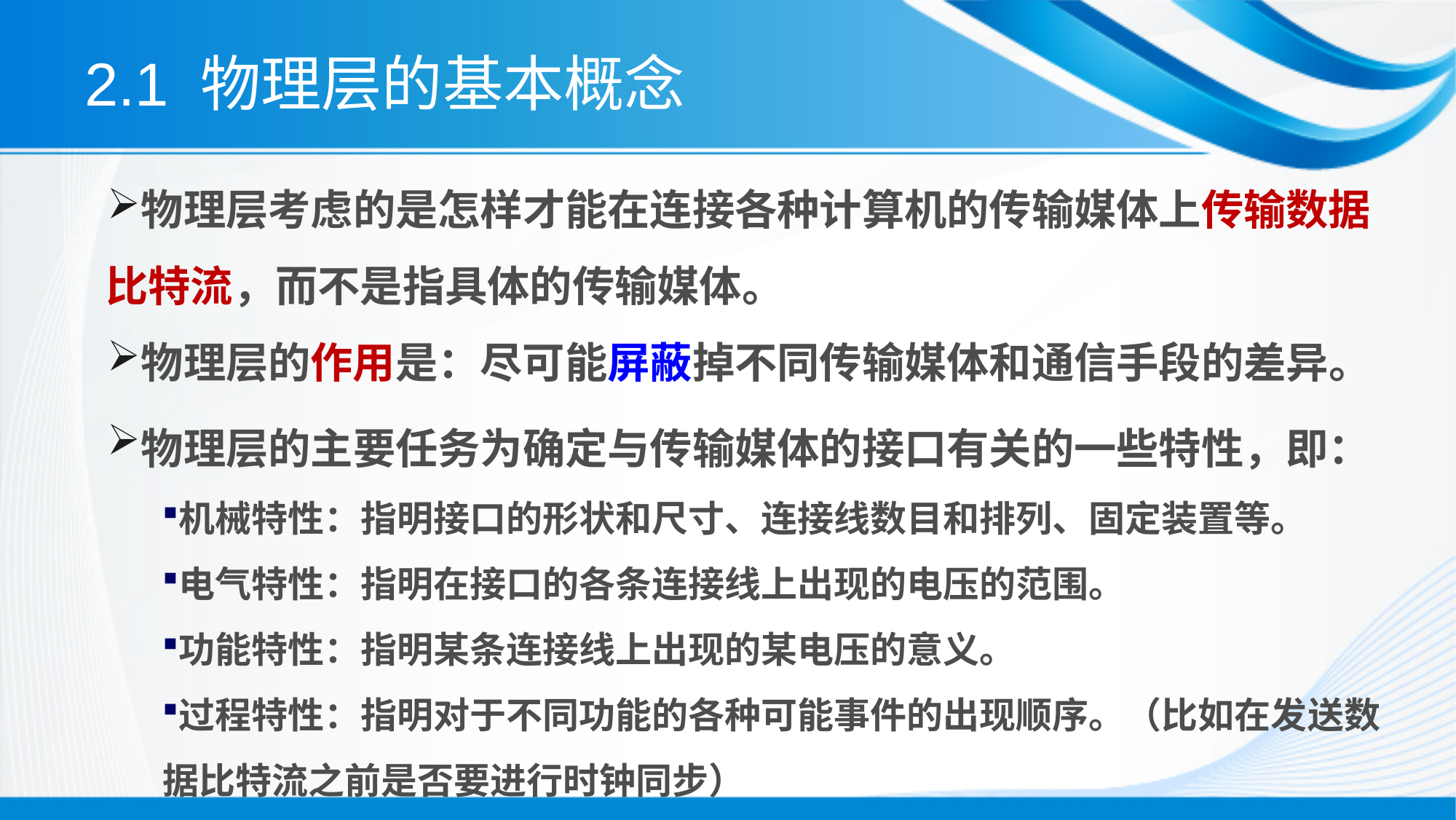

# 2.1 物理层的基本概念
物理层考虑的是怎样才能在连接各种计算机的传输媒体上传输数据比特流，而不是指具体的传输媒体。
物理层的作用是：尽可能屏蔽掉不同传输媒体和通信手段的差异。
物理层的主要任务为确定与传输媒体的接口有关的一些特性，即：
机械特性：指明接口的形状和尺寸、连接线数目和排列、固定装置等。
电气特性：指明在接口的各条连接线上出现的电压的范围。
功能特性：指明某条连接线上出现的某电压的意义。
过程特性：指明对于不同功能的各种可能事件的出现顺序。（比如在发送数据比特流之前是否要进行时钟同步）